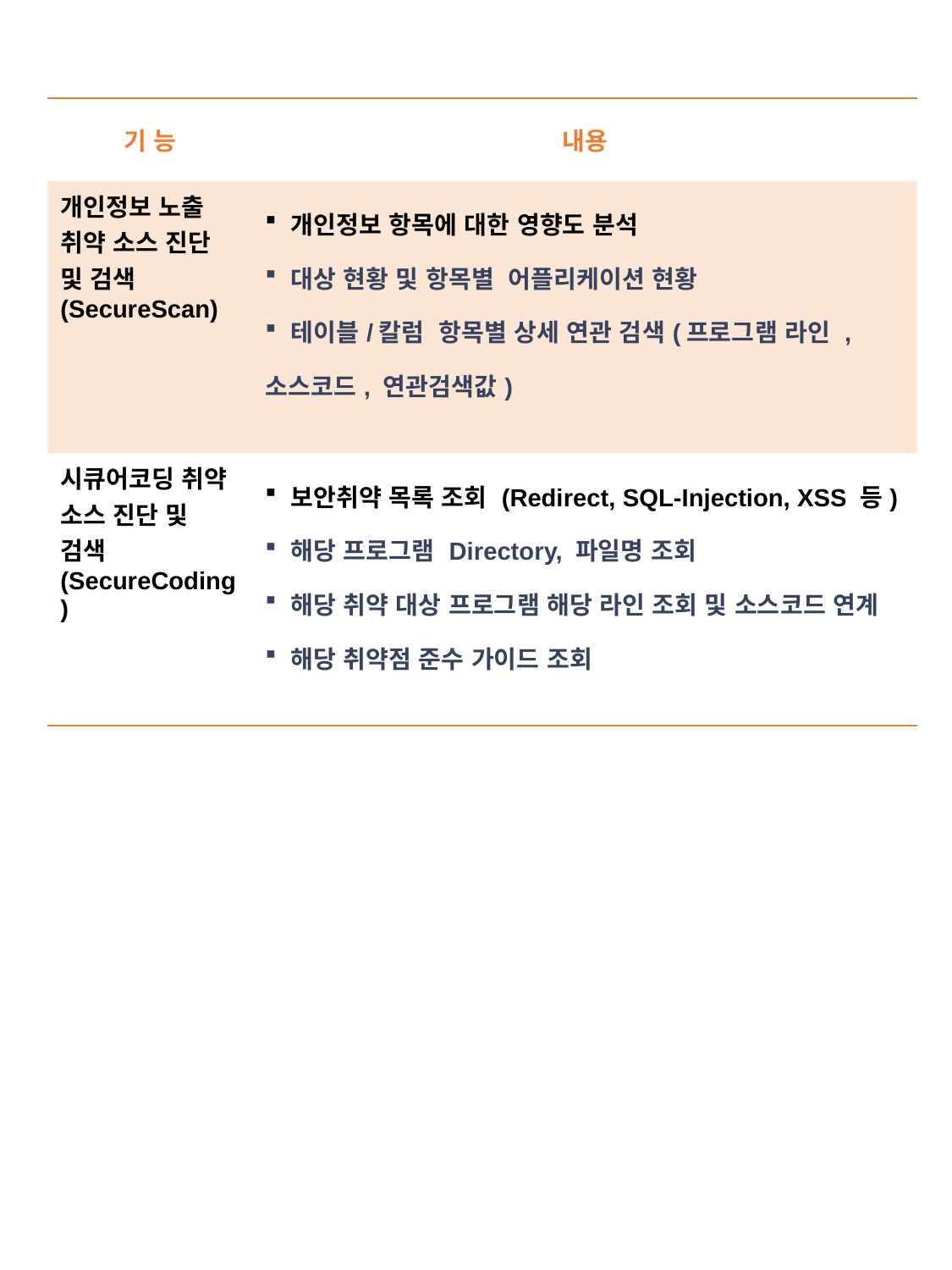

| 기 능 | 내용 |
| --- | --- |
| 개인정보 노출 취약 소스 진단 및 검색 (SecureScan) | 개인정보 항목에 대한 영향도 분석 대상 현황 및 항목별 어플리케이션 현황 테이블/칼럼 항목별 상세 연관 검색(프로그램 라인 , 소스코드, 연관검색값) |
| 시큐어코딩 취약 소스 진단 및 검색 (SecureCoding) | 보안취약 목록 조회 (Redirect, SQL-Injection, XSS 등) 해당 프로그램 Directory, 파일명 조회 해당 취약 대상 프로그램 해당 라인 조회 및 소스코드 연계 해당 취약점 준수 가이드 조회 |